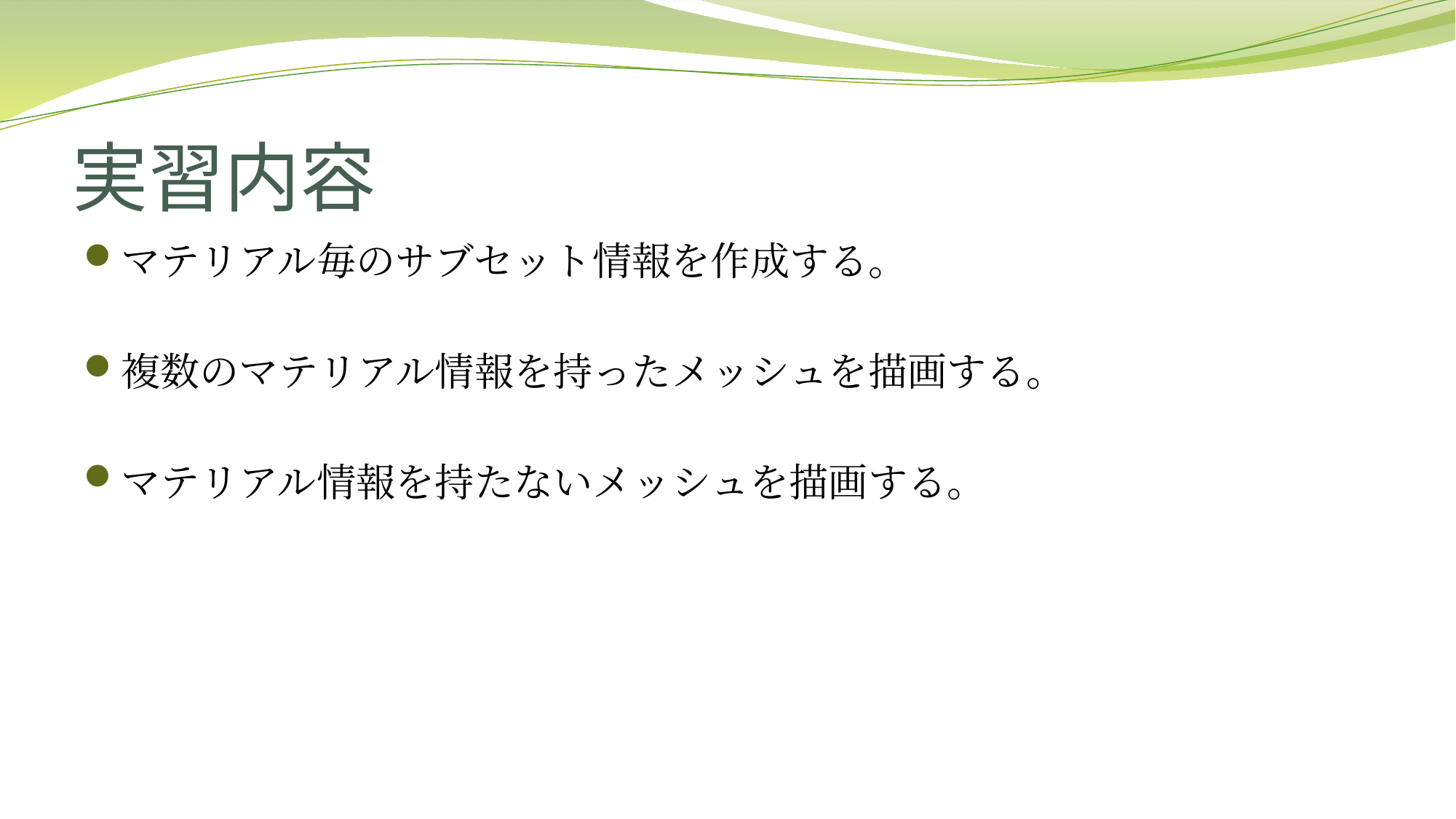

# 実習内容
マテリアル毎のサブセット情報を作成する。

複数のマテリアル情報を持ったメッシュを描画する。

マテリアル情報を持たないメッシュを描画する。